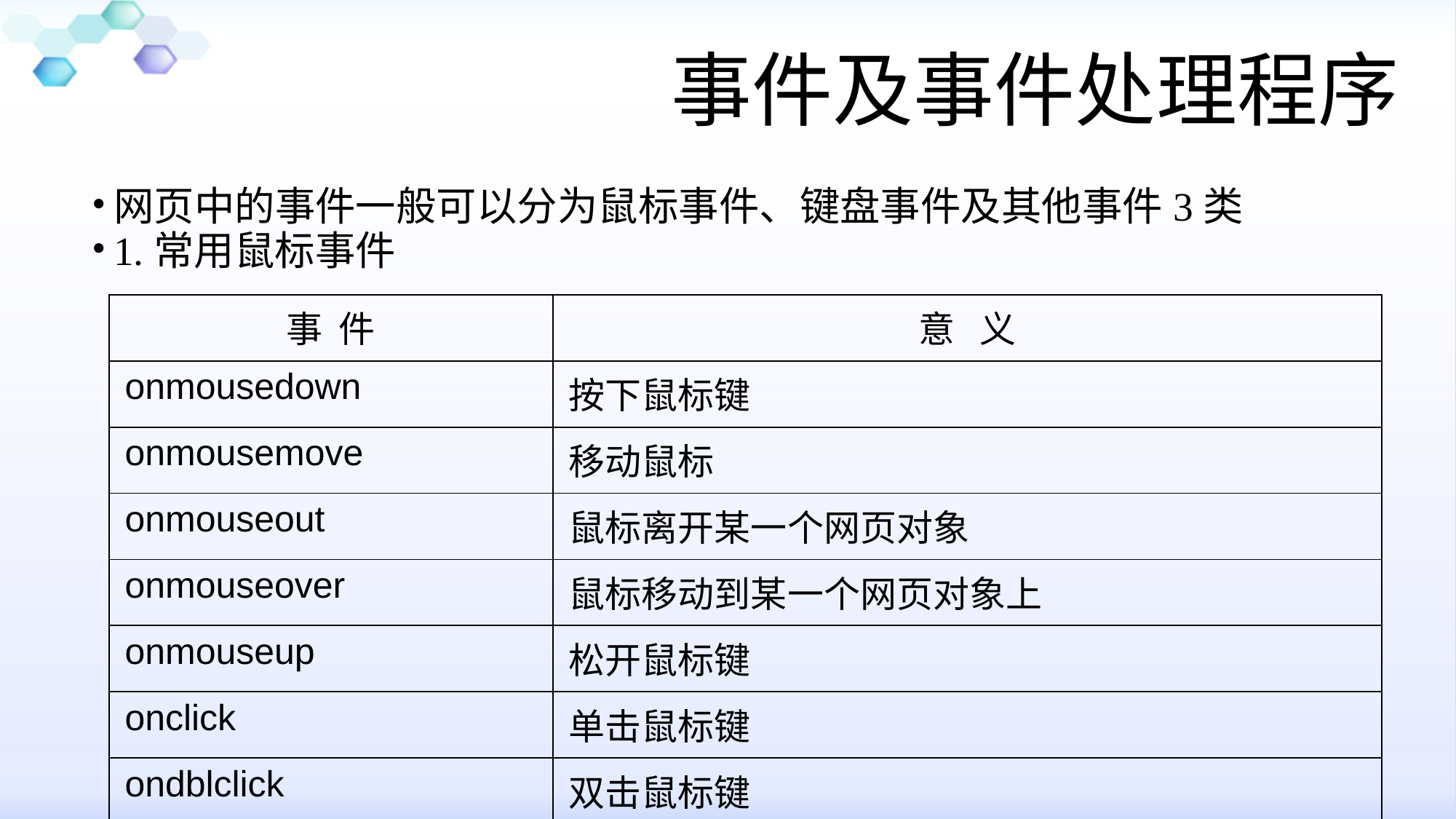

# 事件及事件处理程序
网页中的事件一般可以分为鼠标事件、键盘事件及其他事件3类
1.常用鼠标事件
| 事 件 | 意 义 |
| --- | --- |
| onmousedown | 按下鼠标键 |
| onmousemove | 移动鼠标 |
| onmouseout | 鼠标离开某一个网页对象 |
| onmouseover | 鼠标移动到某一个网页对象上 |
| onmouseup | 松开鼠标键 |
| onclick | 单击鼠标键 |
| ondblclick | 双击鼠标键 |